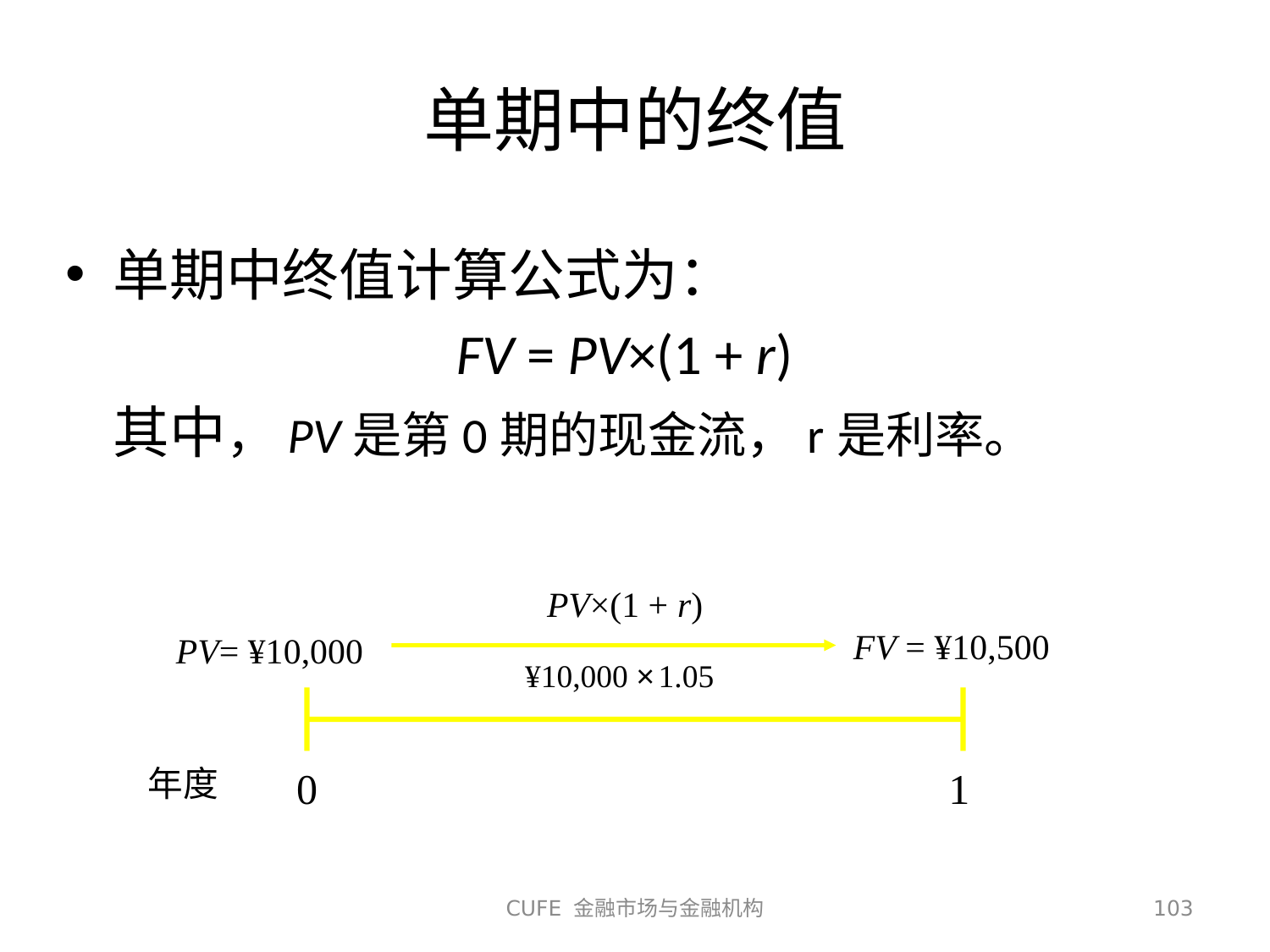

# 单期中的终值
单期中终值计算公式为：
FV = PV×(1 + r)
	其中，PV是第0期的现金流，r是利率。
PV×(1 + r)

¥10,000 × 1.05
FV = ¥10,500
PV= ¥10,000

年度
0
1
CUFE 金融市场与金融机构
103